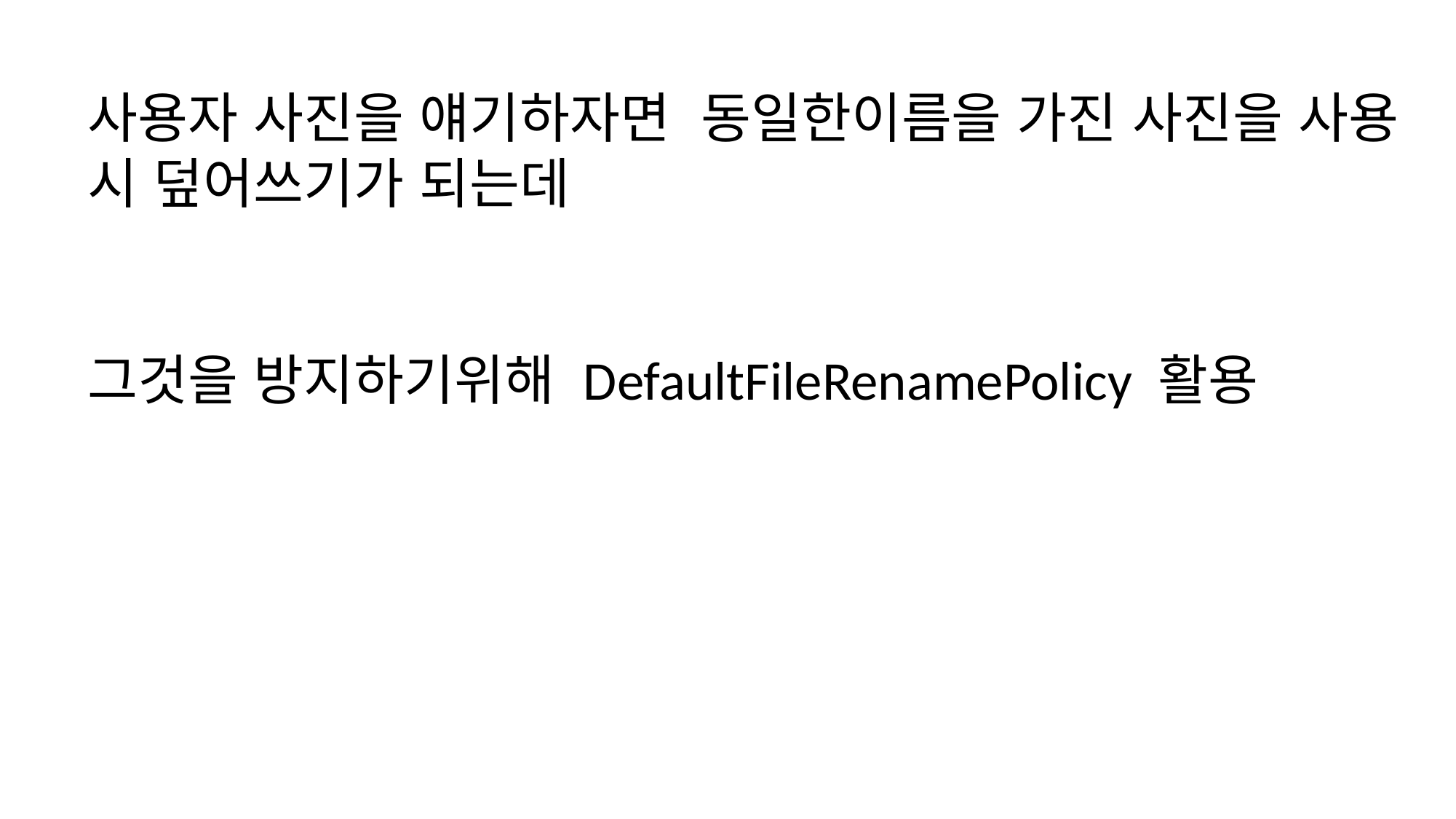

사용자 사진을 얘기하자면  동일한이름을 가진 사진을 사용 시 덮어쓰기가 되는데

그것을 방지하기위해 DefaultFileRenamePolicy 활용